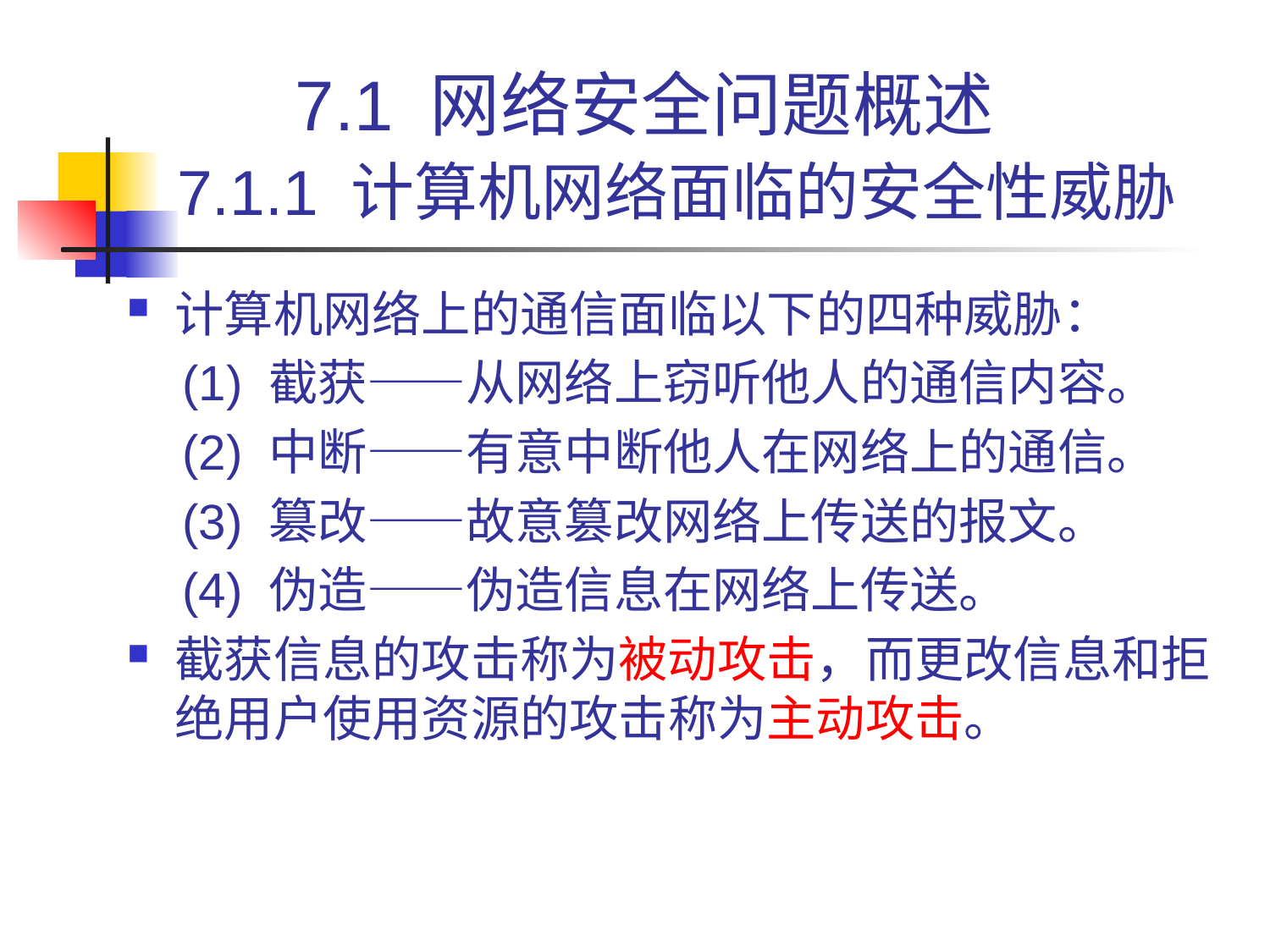

# 7.1 网络安全问题概述 7.1.1 计算机网络面临的安全性威胁
计算机网络上的通信面临以下的四种威胁：
    (1) 截获——从网络上窃听他人的通信内容。
    (2) 中断——有意中断他人在网络上的通信。
    (3) 篡改——故意篡改网络上传送的报文。
    (4) 伪造——伪造信息在网络上传送。
截获信息的攻击称为被动攻击，而更改信息和拒绝用户使用资源的攻击称为主动攻击。